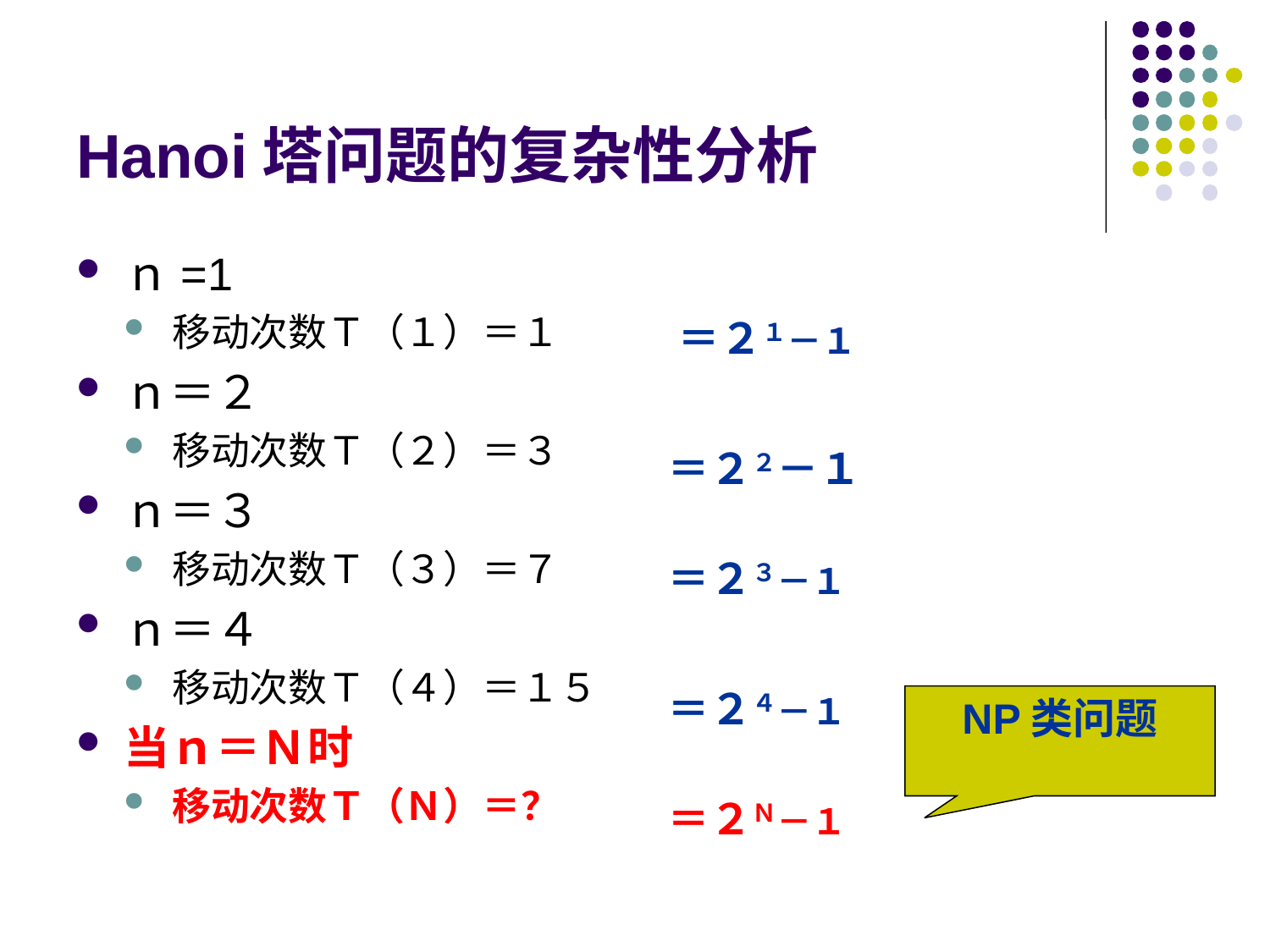

# Hanoi塔问题的复杂性分析
ｎ=1
移动次数Ｔ（１）＝１
ｎ＝２
移动次数Ｔ（２）＝３
ｎ＝３
移动次数Ｔ（３）＝７
ｎ＝４
移动次数Ｔ（４）＝１５
当ｎ＝Ｎ时
移动次数Ｔ（Ｎ）＝？
＝２１－１
＝２２－１
＝２３－１
＝２４－１
＝２Ｎ－１
NP类问题